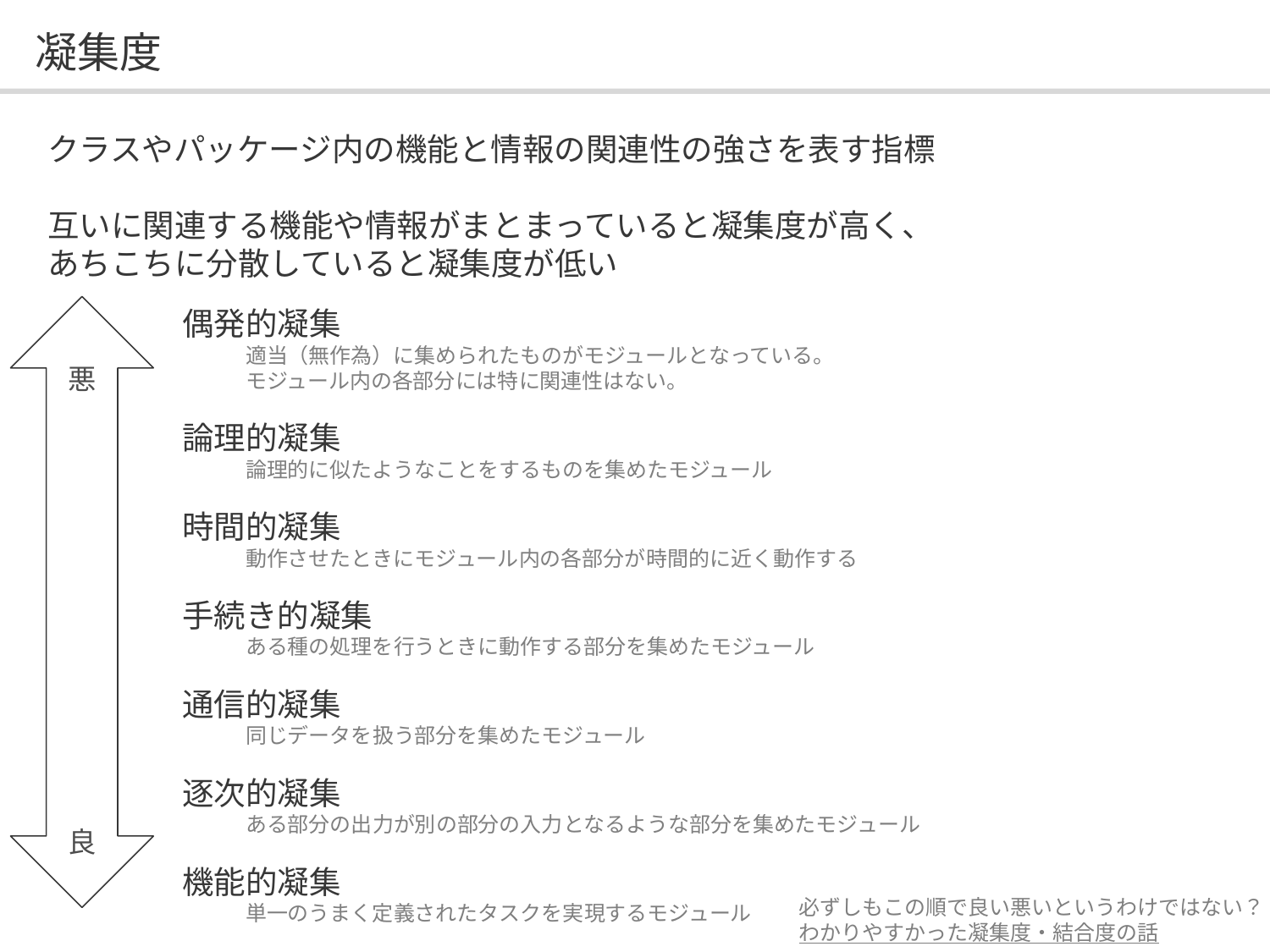

# 凝集度
クラスやパッケージ内の機能と情報の関連性の強さを表す指標

互いに関連する機能や情報がまとまっていると凝集度が高く、
あちこちに分散していると凝集度が低い

偶発的凝集
適当（無作為）に集められたものがモジュールとなっている。
モジュール内の各部分には特に関連性はない。

論理的凝集
論理的に似たようなことをするものを集めたモジュール

時間的凝集
動作させたときにモジュール内の各部分が時間的に近く動作する

手続き的凝集
ある種の処理を行うときに動作する部分を集めたモジュール

通信的凝集
同じデータを扱う部分を集めたモジュール

逐次的凝集
ある部分の出力が別の部分の入力となるような部分を集めたモジュール

機能的凝集
単一のうまく定義されたタスクを実現するモジュール
悪

良
必ずしもこの順で良い悪いというわけではない？
わかりやすかった凝集度・結合度の話